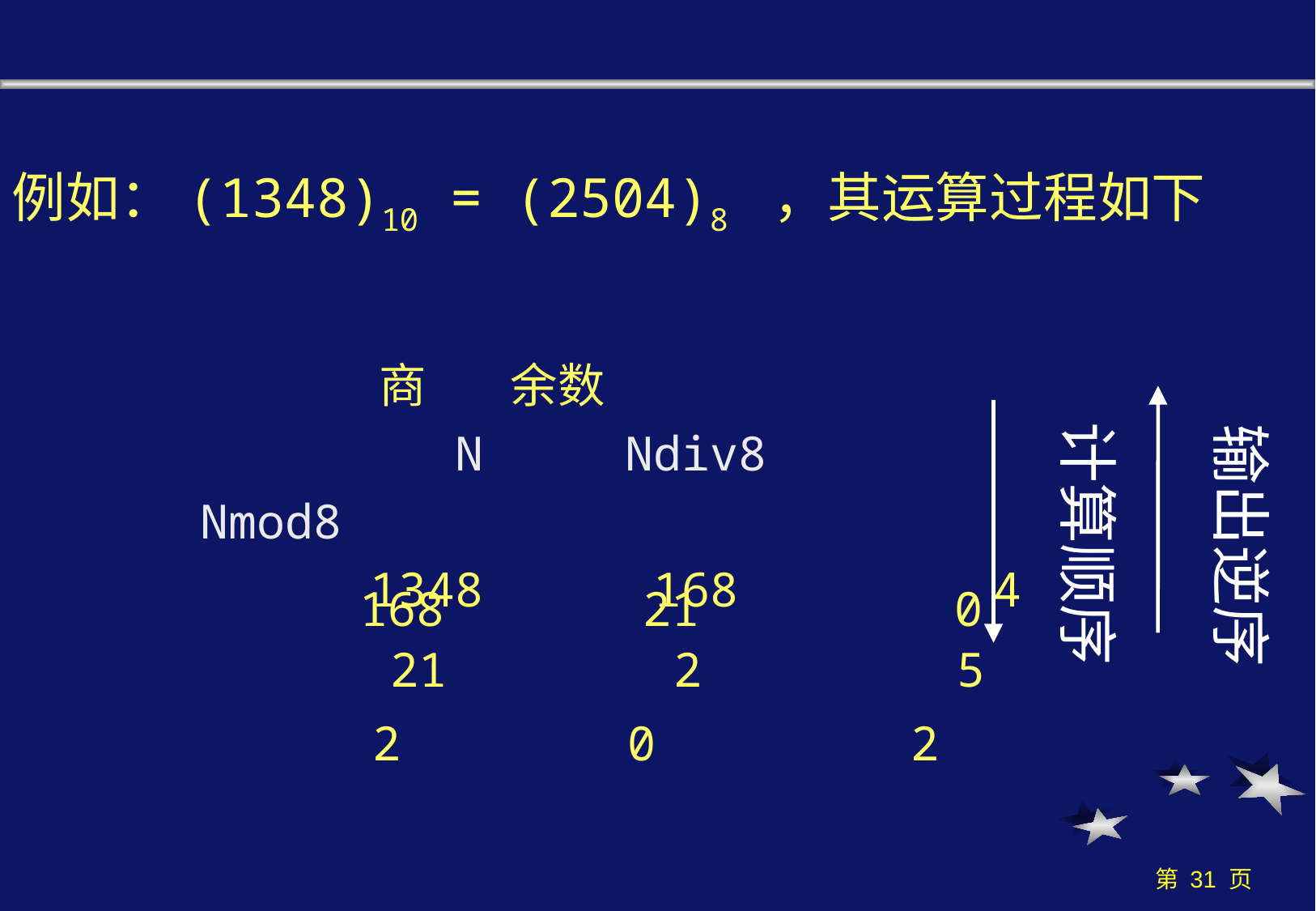

例如：(1348)10 = (2504)8 ，其运算过程如下
                商        余数
         N     Ndiv8      Nmod8
      1348      168         4

计算顺序
输出逆序
168       21         0
 21        2         5
 2        0         2